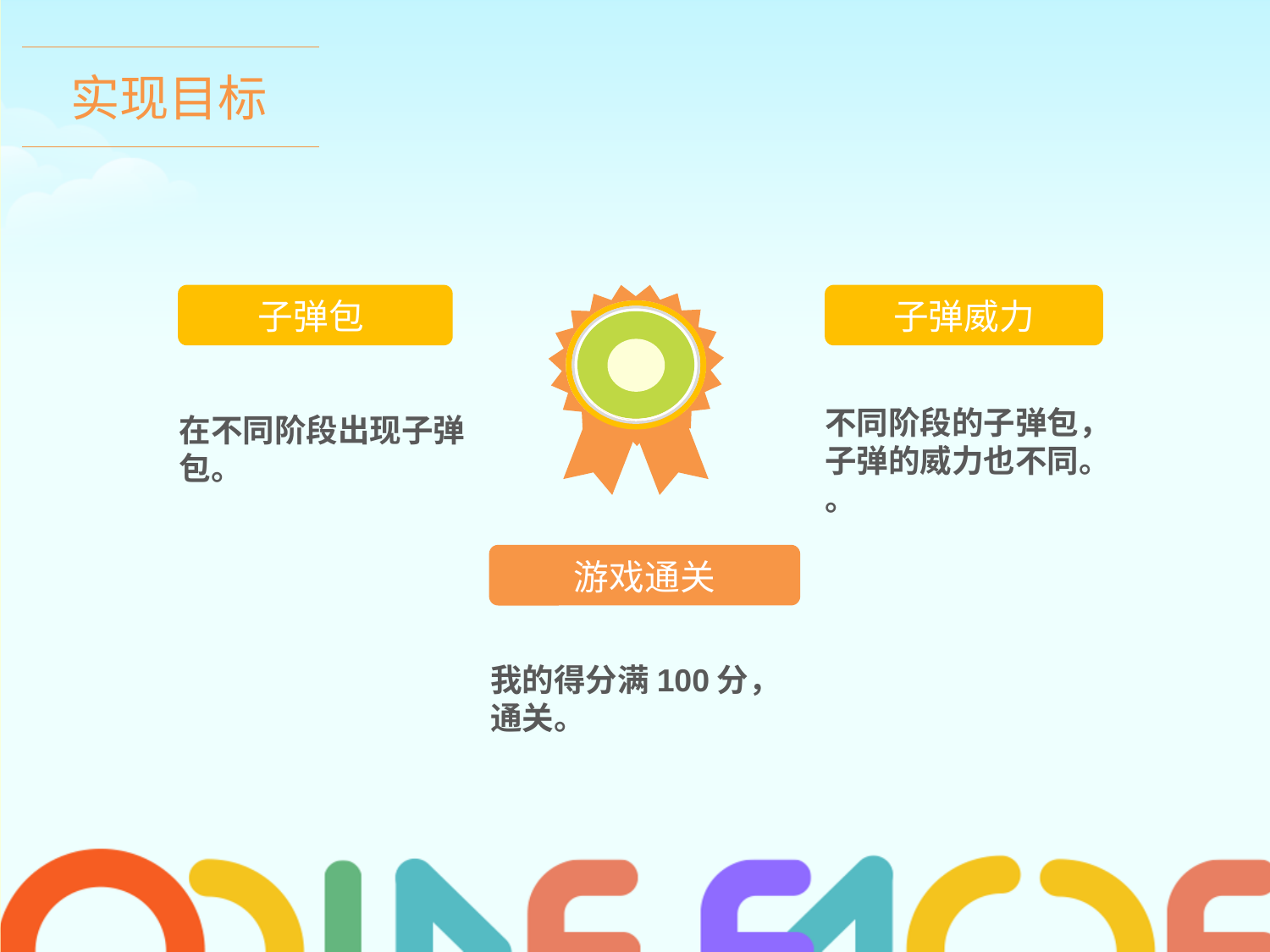

实现目标

子弹威力

子弹包
不同阶段的子弹包，子弹的威力也不同。
。
在不同阶段出现子弹包。

游戏通关
我的得分满100分，通关。